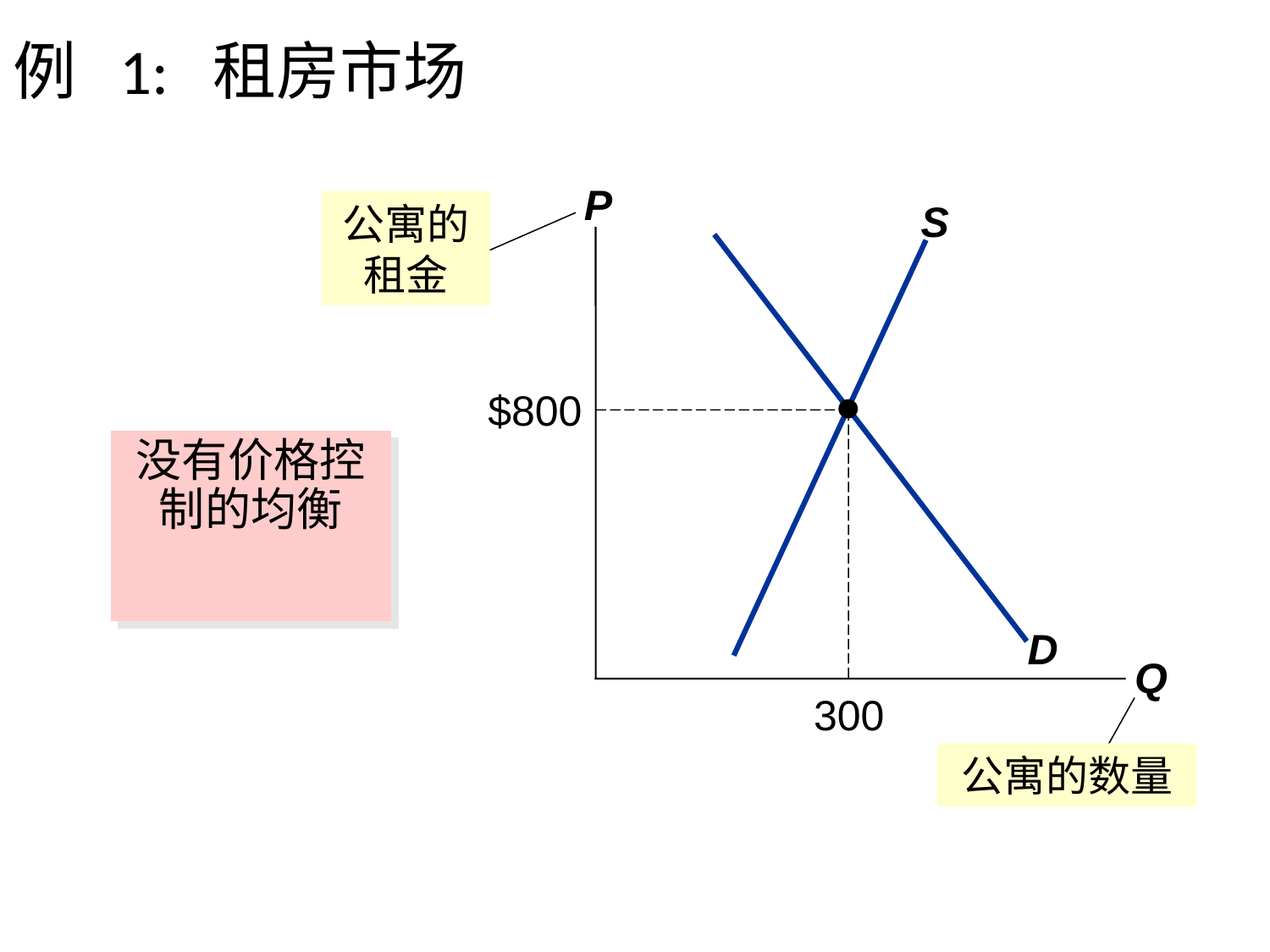

例  1:  租房市场
#
P

Q
S

公寓的租金

D

$800

300
没有价格控制的均衡

公寓的数量